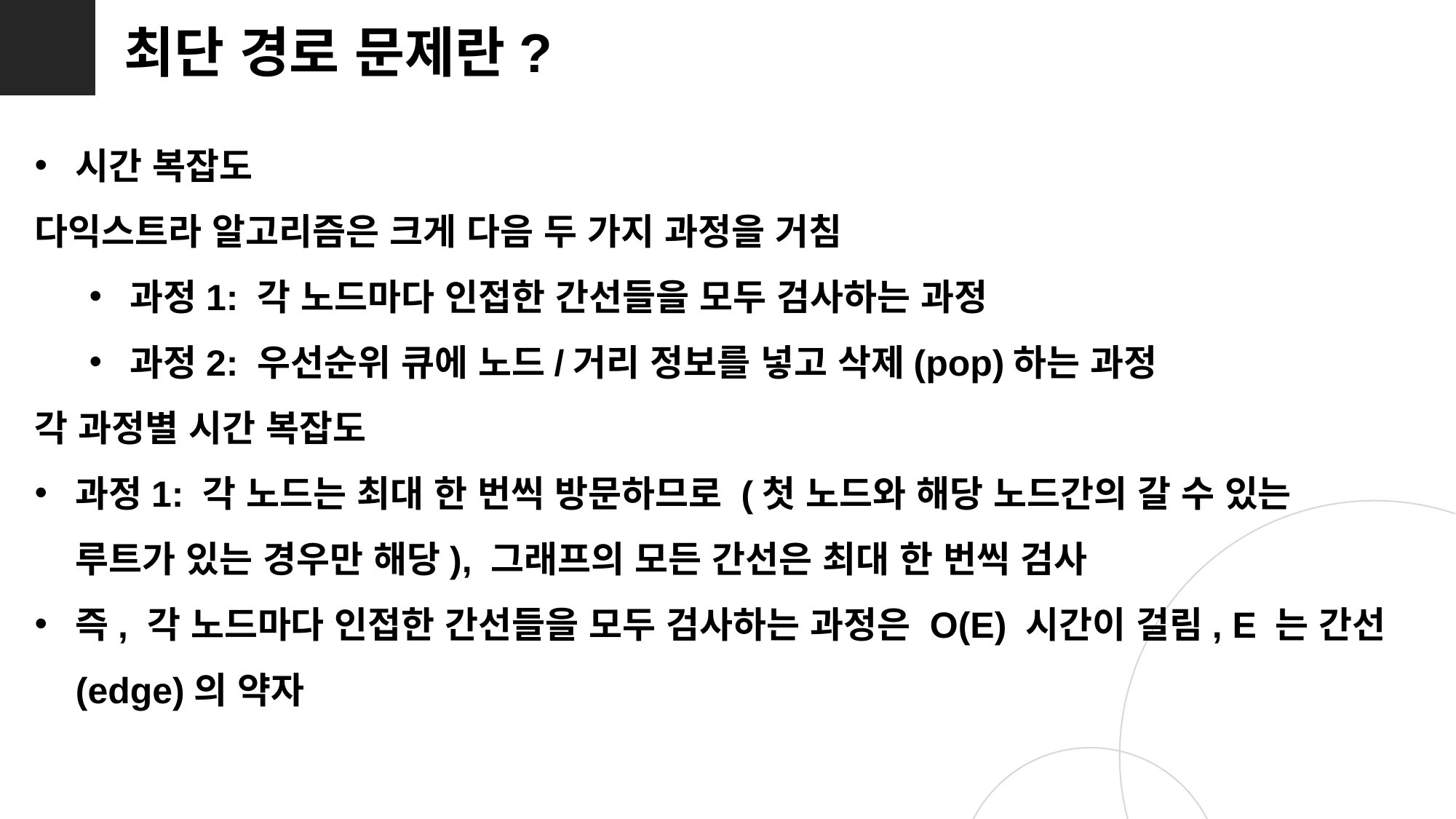

최단 경로 문제란?
시간 복잡도
다익스트라 알고리즘은 크게 다음 두 가지 과정을 거침
과정1: 각 노드마다 인접한 간선들을 모두 검사하는 과정
과정2: 우선순위 큐에 노드/거리 정보를 넣고 삭제(pop)하는 과정
각 과정별 시간 복잡도
과정1: 각 노드는 최대 한 번씩 방문하므로 (첫 노드와 해당 노드간의 갈 수 있는 루트가 있는 경우만 해당), 그래프의 모든 간선은 최대 한 번씩 검사
즉, 각 노드마다 인접한 간선들을 모두 검사하는 과정은 O(E) 시간이 걸림, E 는 간선(edge)의 약자